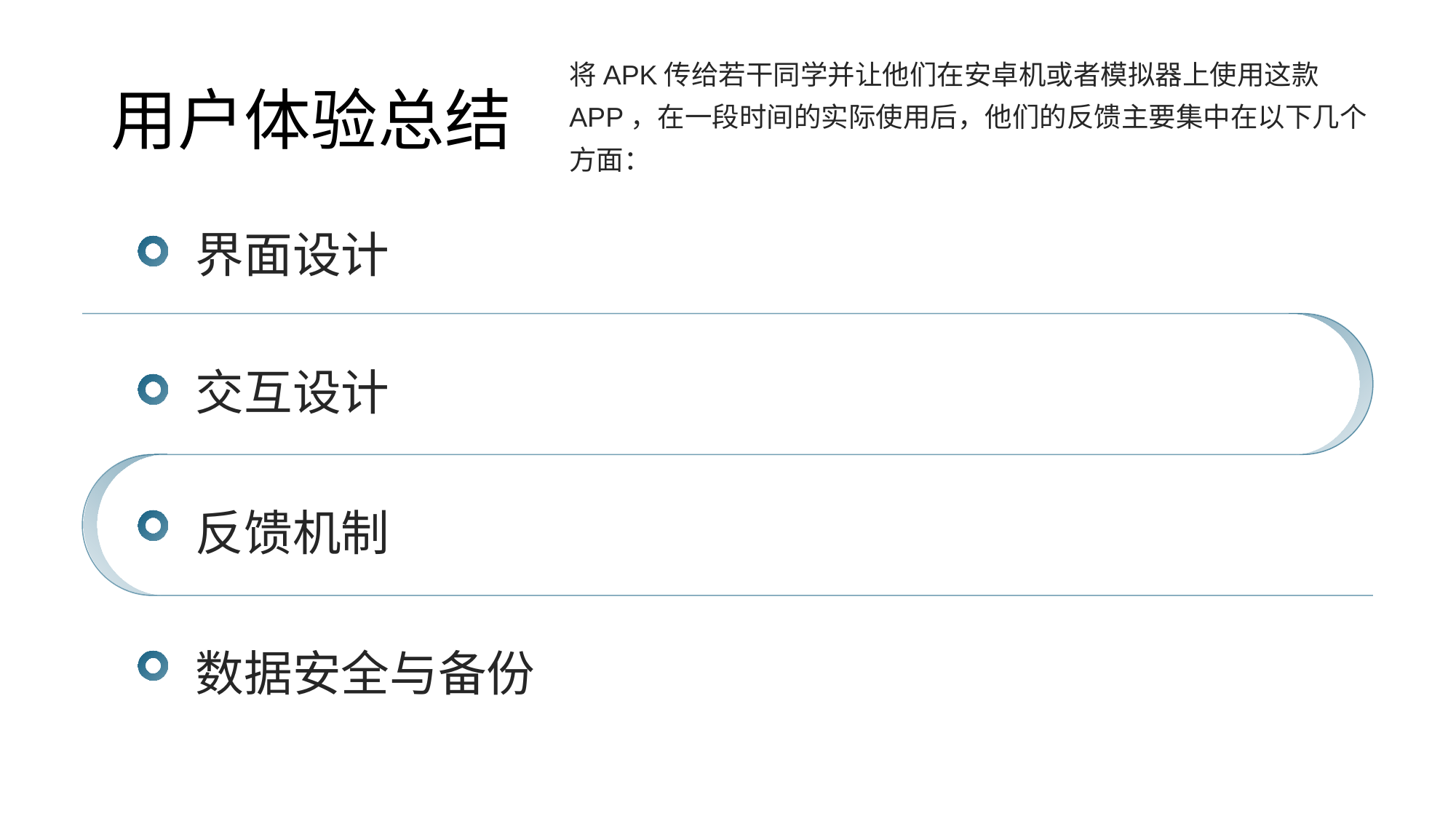

将APK传给若干同学并让他们在安卓机或者模拟器上使用这款APP，在一段时间的实际使用后，他们的反馈主要集中在以下几个方面：
# 用户体验总结
界面设计

交互设计

反馈机制

数据安全与备份